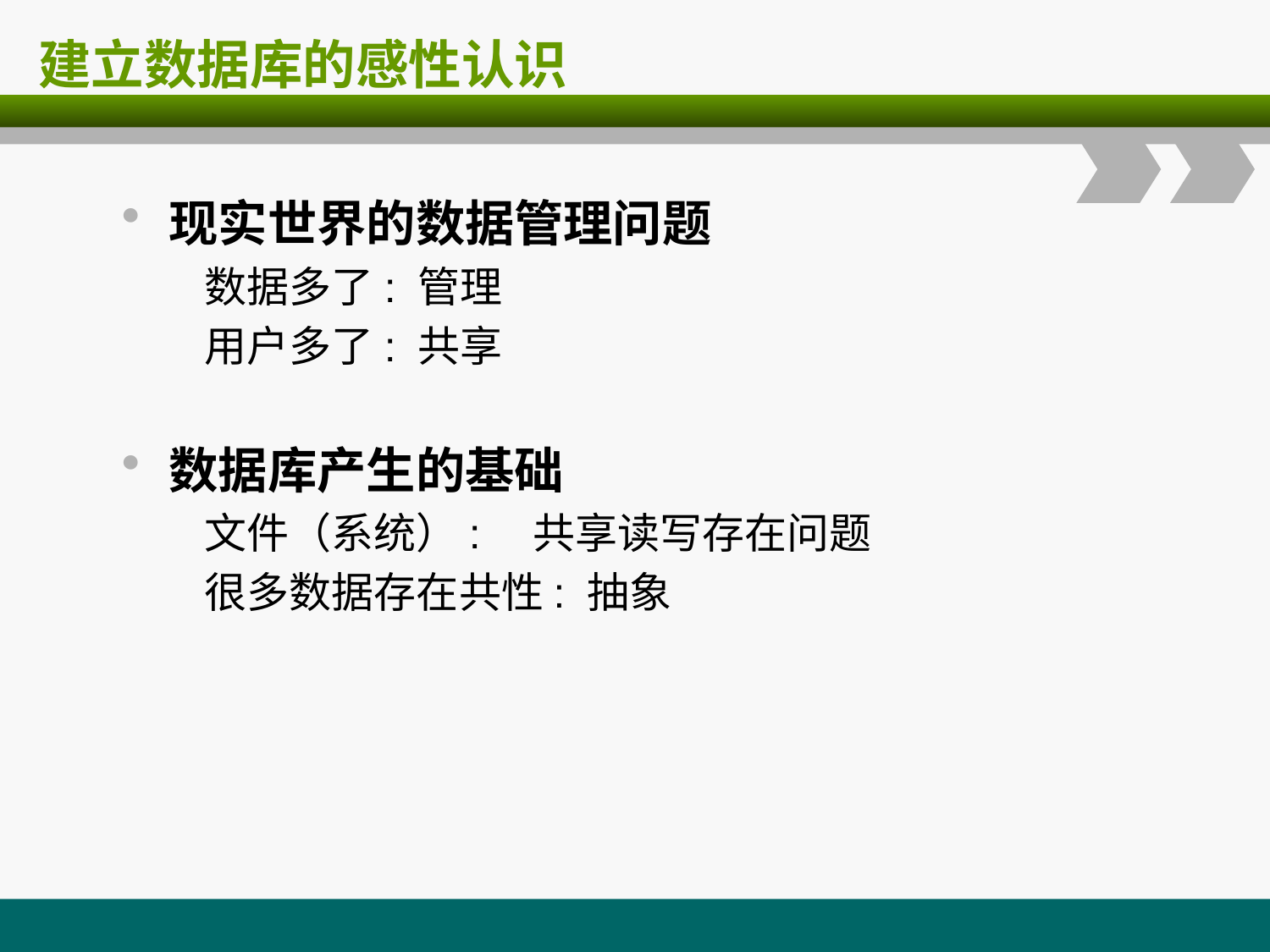

# 建立数据库的感性认识
现实世界的数据管理问题
 数据多了: 管理
 用户多了: 共享

数据库产生的基础
 文件（系统）:　共享读写存在问题
 很多数据存在共性: 抽象